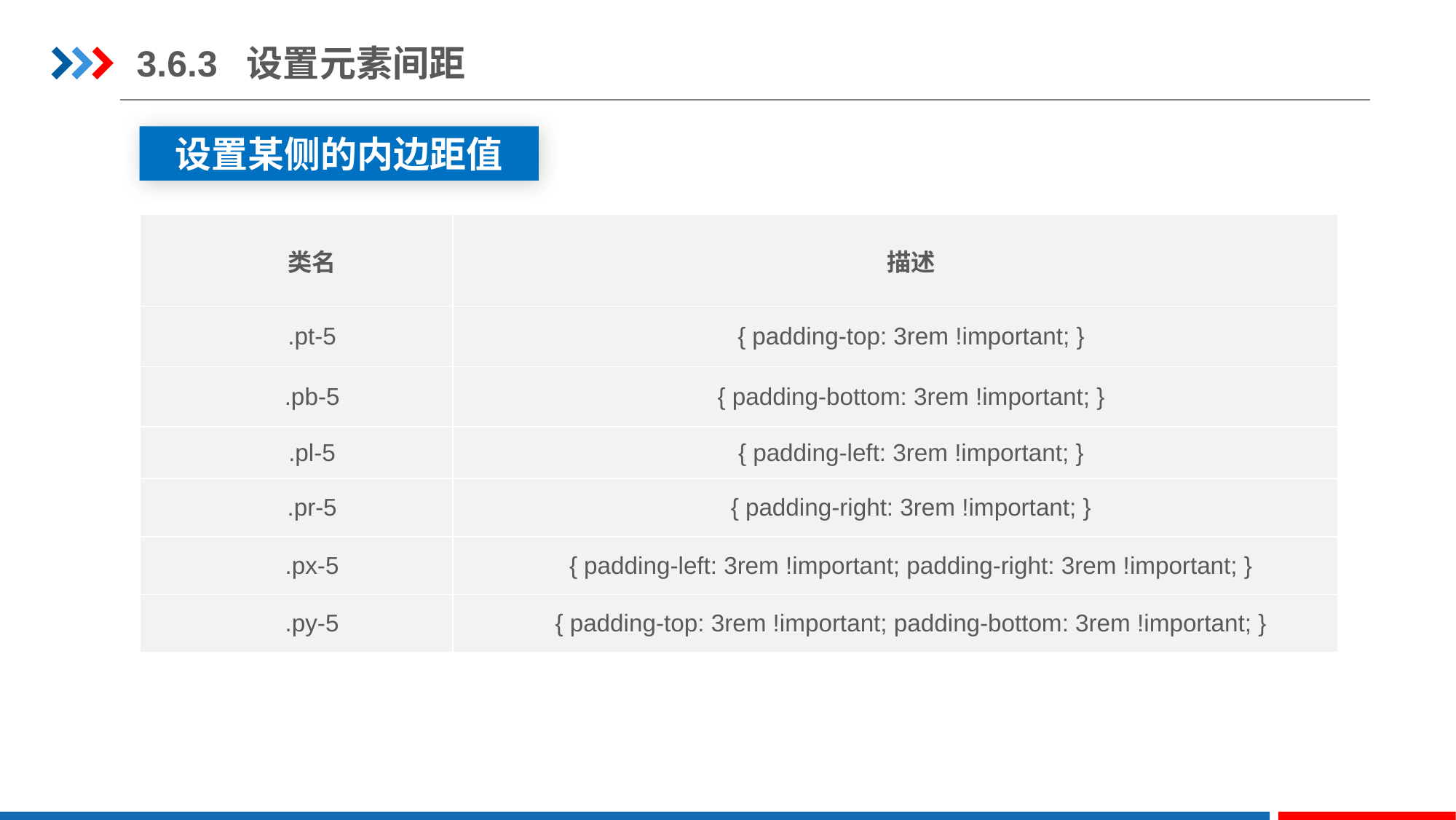

3.6.3  设置元素间距
设置某侧的内边距值
| 类名 | 描述 |
| --- | --- |
| .pt-5 | { padding-top: 3rem !important; } |
| .pb-5 | { padding-bottom: 3rem !important; } |
| .pl-5 | { padding-left: 3rem !important; } |
| .pr-5 | { padding-right: 3rem !important; } |
| .px-5 | { padding-left: 3rem !important; padding-right: 3rem !important; } |
| .py-5 | { padding-top: 3rem !important; padding-bottom: 3rem !important; } |